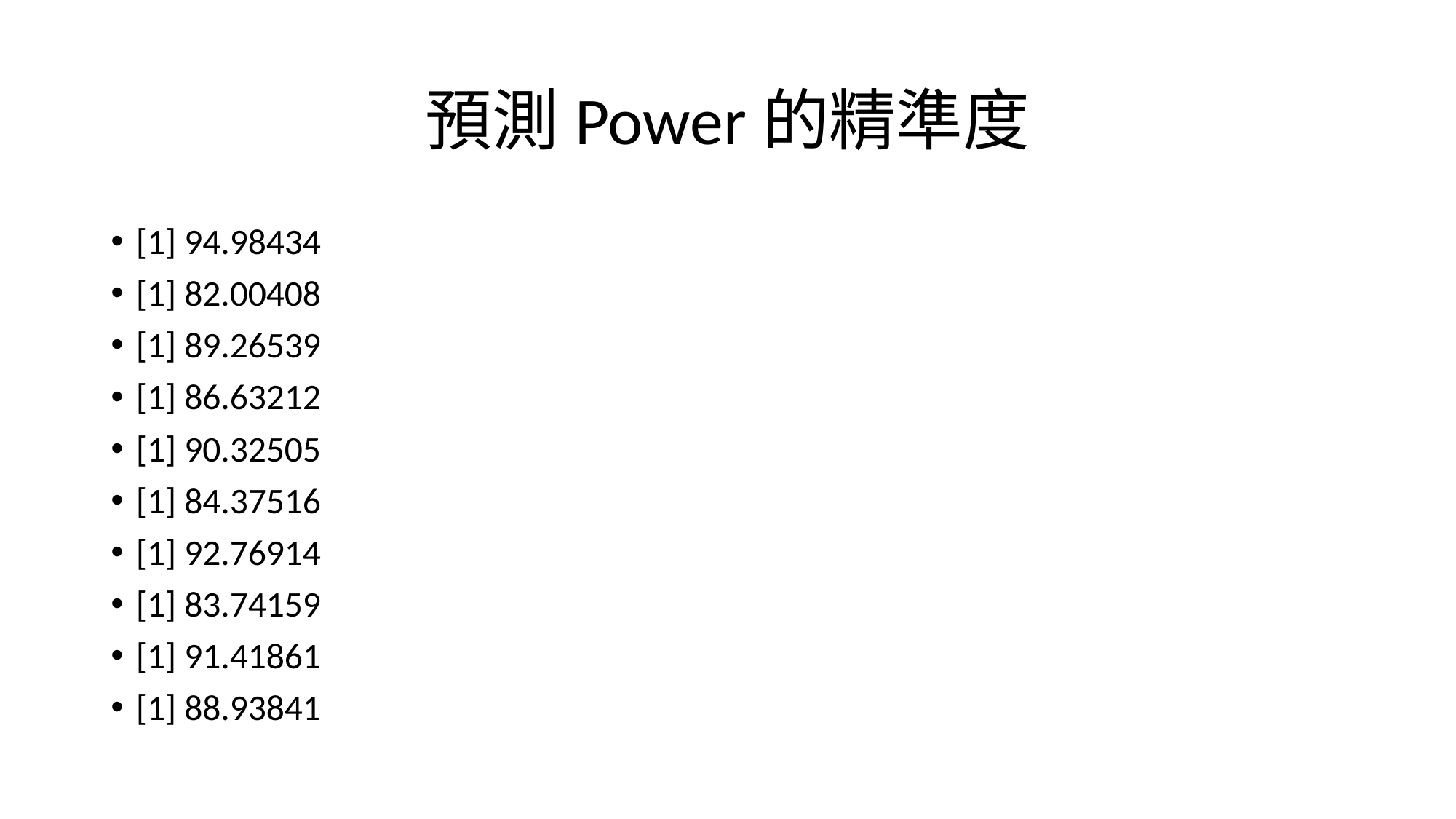

# 預測Power的精準度
[1] 94.98434
[1] 82.00408
[1] 89.26539
[1] 86.63212
[1] 90.32505
[1] 84.37516
[1] 92.76914
[1] 83.74159
[1] 91.41861
[1] 88.93841